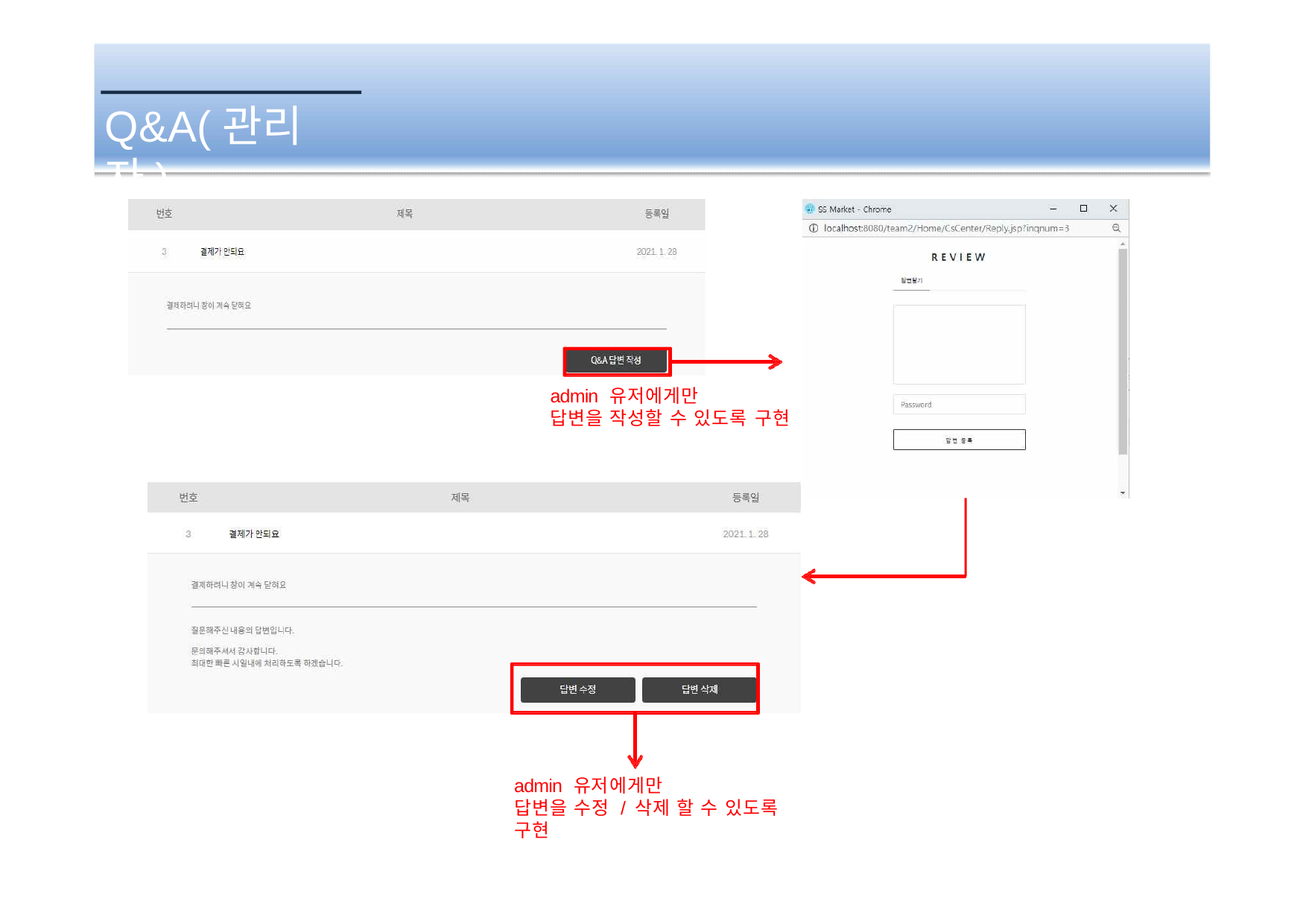

# Q&A(관리자)

admin 유저에게만
답변을 작성할 수 있도록 구현
admin 유저에게만
답변을 수정 / 삭제 할 수 있도록 구현